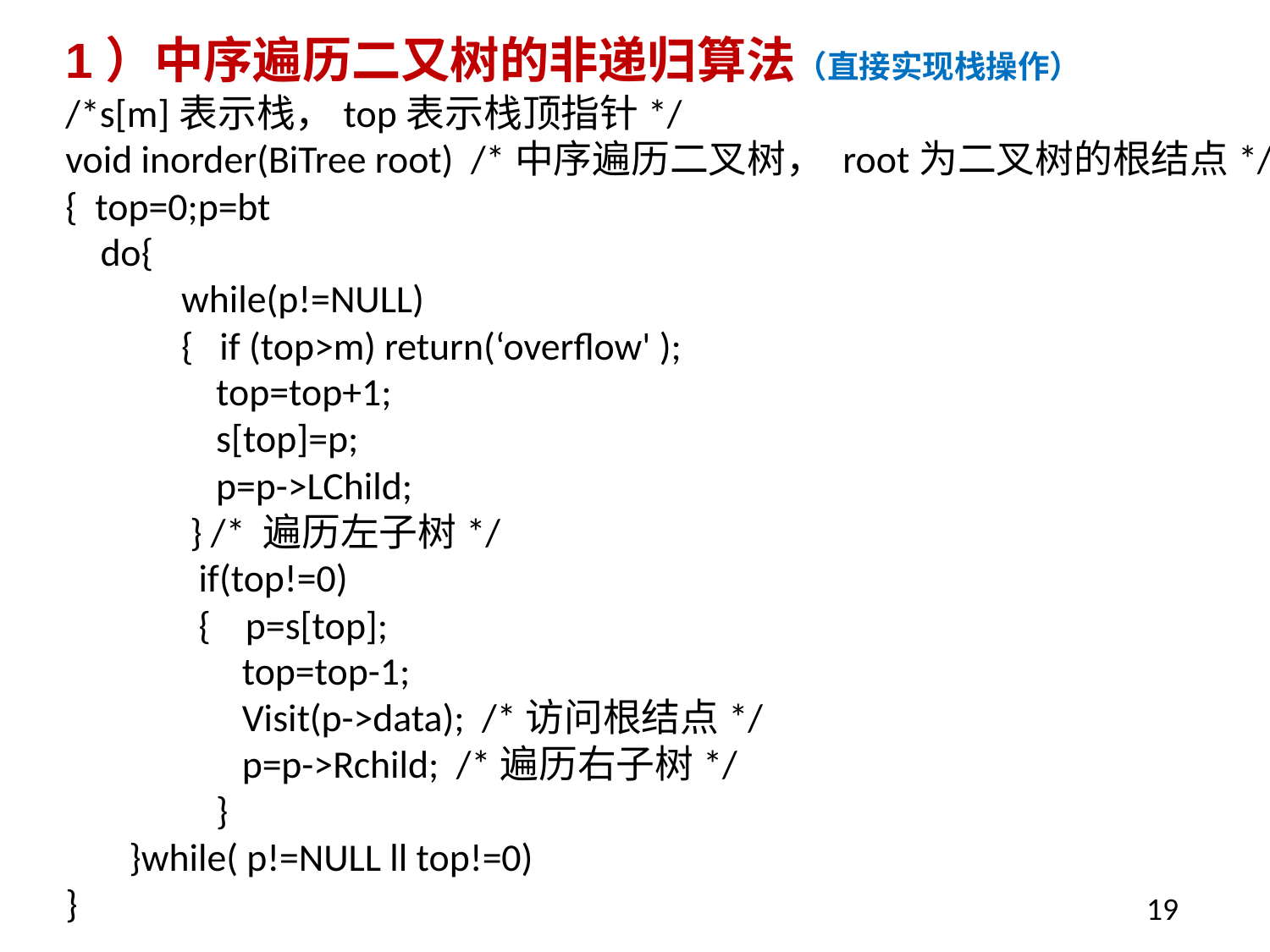

1）中序遍历二又树的非递归算法（直接实现栈操作）
/*s[m]表示栈，top表示栈顶指针*/
void inorder(BiTree root)  /*中序遍历二叉树， root为二叉树的根结点*/
{  top=0;p=bt
    do{
      while(p!=NULL)
      {   if (top>m) return(‘overflow' );
          top=top+1;
          s[top]=p;
          p=p->LChild;
       } /* 遍历左子树*/
        if(top!=0)
        {    p=s[top];
             top=top-1;
             Visit(p->data);  /*访问根结点*/
             p=p->Rchild;  /*遍历右子树*/
          }
}while( p!=NULL ll top!=0)
}
19